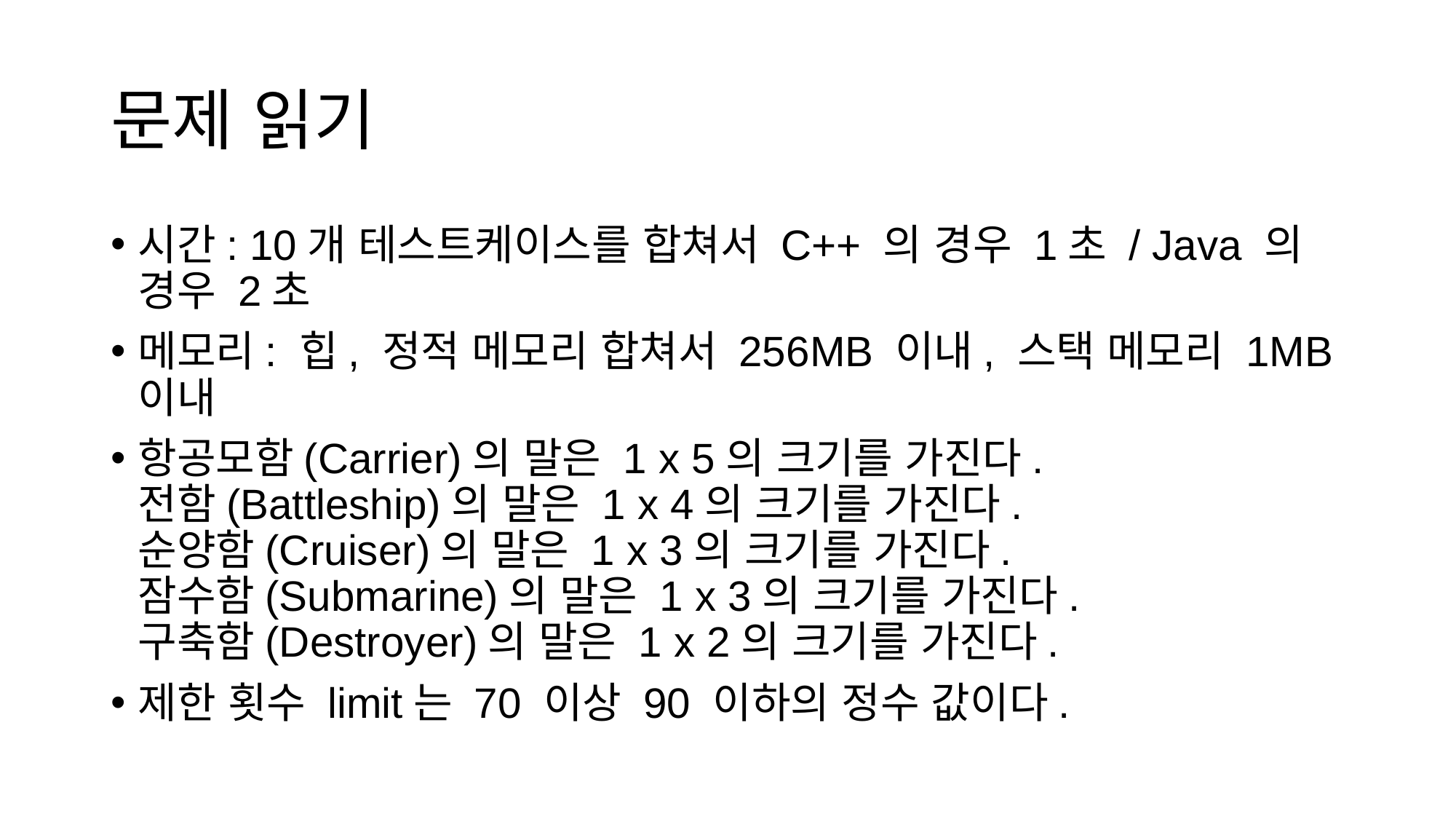

# 문제 읽기
시간: 10개 테스트케이스를 합쳐서 C++ 의 경우 1초 / Java 의 경우 2초
메모리: 힙, 정적 메모리 합쳐서 256MB 이내, 스택 메모리 1MB 이내
항공모함(Carrier)의 말은 1 x 5의 크기를 가진다.
전함(Battleship)의 말은 1 x 4의 크기를 가진다.
순양함(Cruiser)의 말은 1 x 3의 크기를 가진다.
잠수함(Submarine)의 말은 1 x 3의 크기를 가진다.
구축함(Destroyer)의 말은 1 x 2의 크기를 가진다.
제한 횟수 limit는 70 이상 90 이하의 정수 값이다.